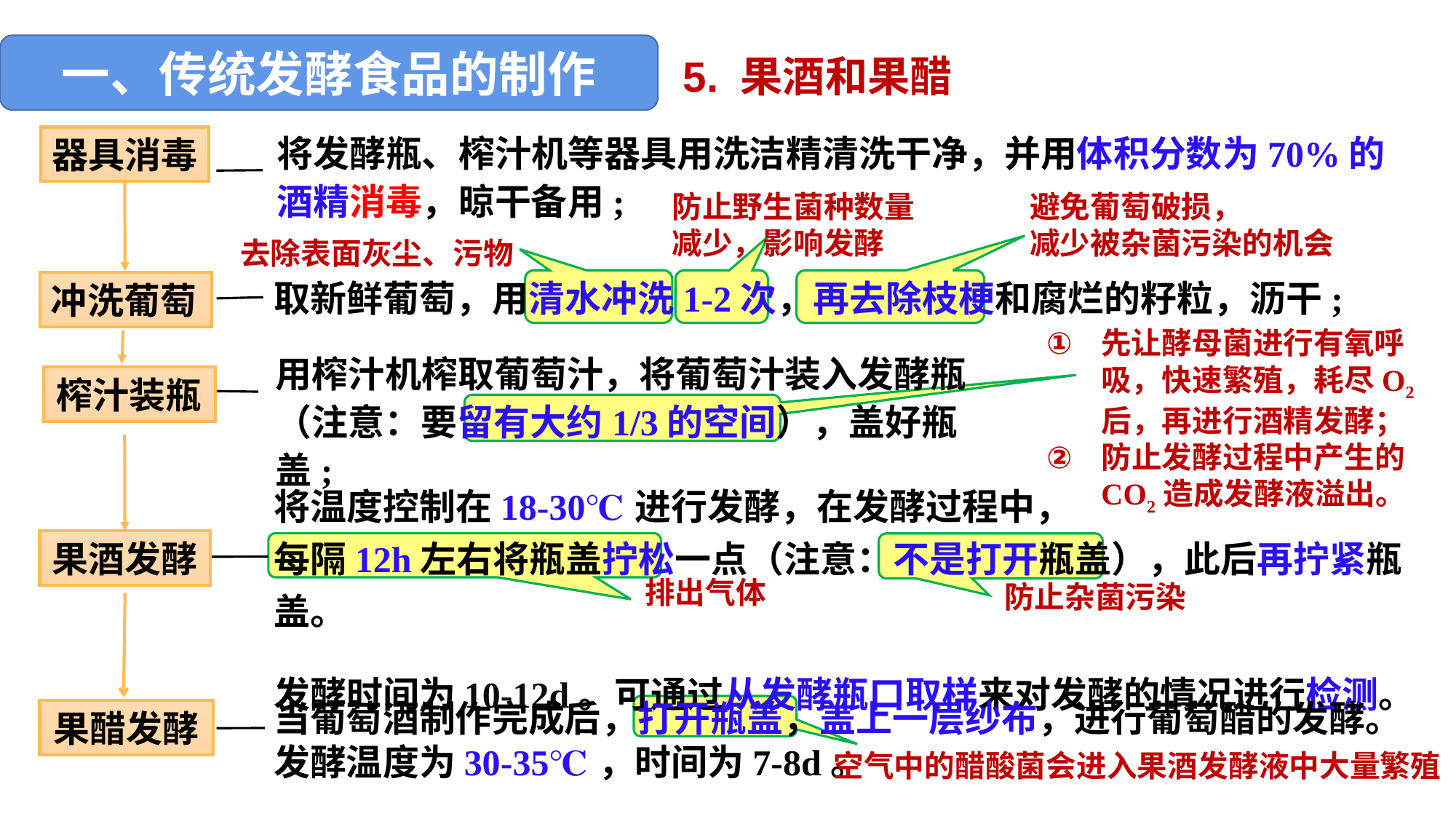

一、传统发酵食品的制作
5. 果酒和果醋
将发酵瓶、榨汁机等器具用洗洁精清洗干净，并用体积分数为70%的酒精消毒，晾干备用;
器具消毒
冲洗葡萄
榨汁装瓶
果酒发酵
果醋发酵
防止野生菌种数量减少，影响发酵
避免葡萄破损，
减少被杂菌污染的机会
去除表面灰尘、污物

取新鲜葡萄，用清水冲洗1-2次，再去除枝梗和腐烂的籽粒，沥干;
先让酵母菌进行有氧呼吸，快速繁殖，耗尽O2后，再进行酒精发酵；
防止发酵过程中产生的CO2造成发酵液溢出。
用榨汁机榨取葡萄汁，将葡萄汁装入发酵瓶（注意：要留有大约1/3的空间），盖好瓶盖;

将温度控制在18-30℃进行发酵，在发酵过程中，
每隔12h左右将瓶盖拧松一点（注意：不是打开瓶盖），此后再拧紧瓶盖。
发酵时间为10-12d。可通过从发酵瓶口取样来对发酵的情况进行检测。

排出气体
防止杂菌污染
当葡萄酒制作完成后，打开瓶盖，盖上一层纱布，进行葡萄醋的发酵。发酵温度为30-35℃，时间为7-8d。

空气中的醋酸菌会进入果酒发酵液中大量繁殖